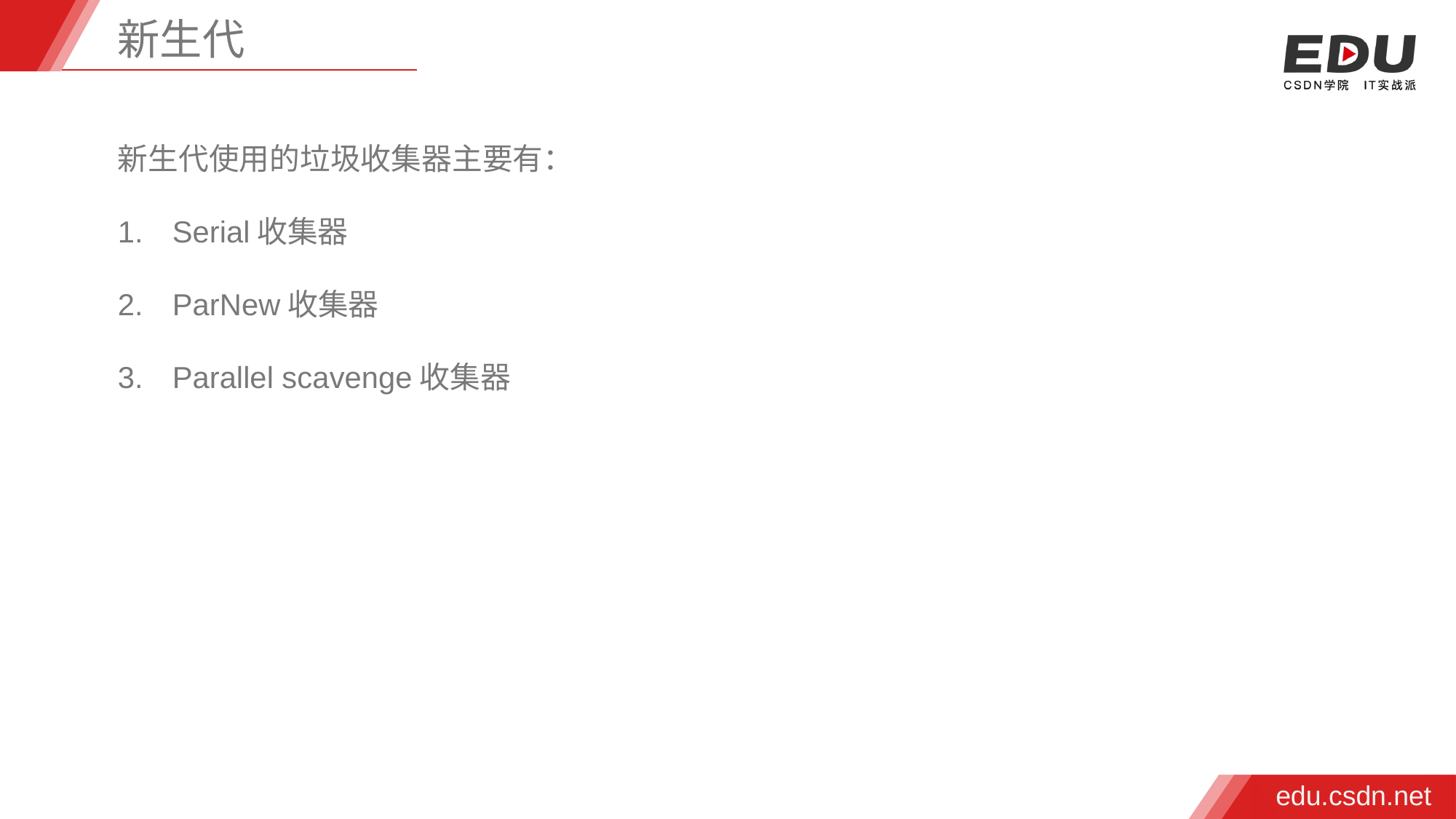

新生代
新生代使用的垃圾收集器主要有：

Serial收集器

ParNew收集器

Parallel scavenge收集器
edu.csdn.net